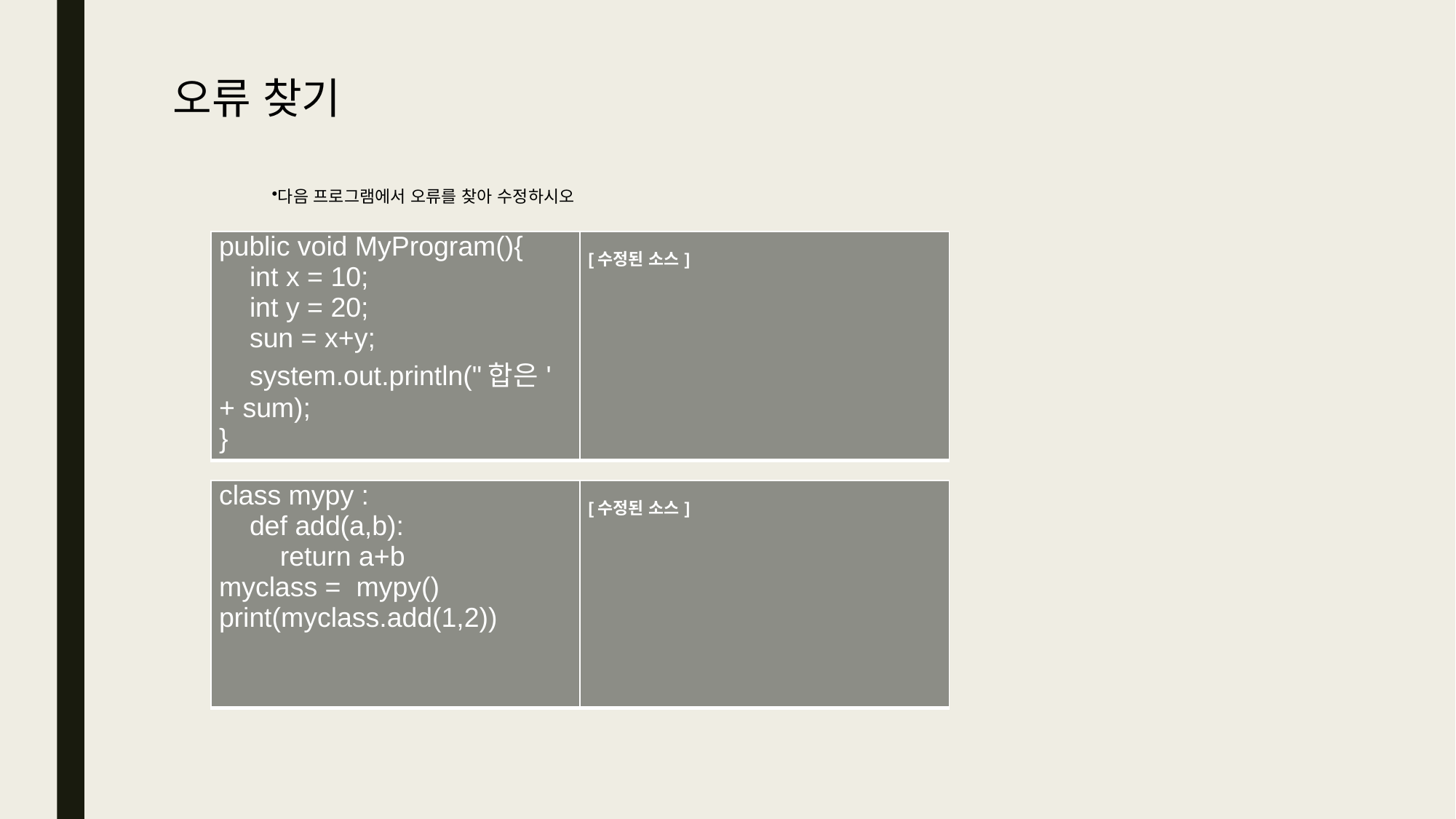

오류 찾기
다음 프로그램에서 오류를 찾아 수정하시오
| public void MyProgram(){     int x = 10;     int y = 20;     sun = x+y;     system.out.println("합은' + sum); } | [수정된 소스] |
| --- | --- |
| class mypy :     def add(a,b):         return a+b myclass =  mypy()           print(myclass.add(1,2)) | [수정된 소스] |
| --- | --- |